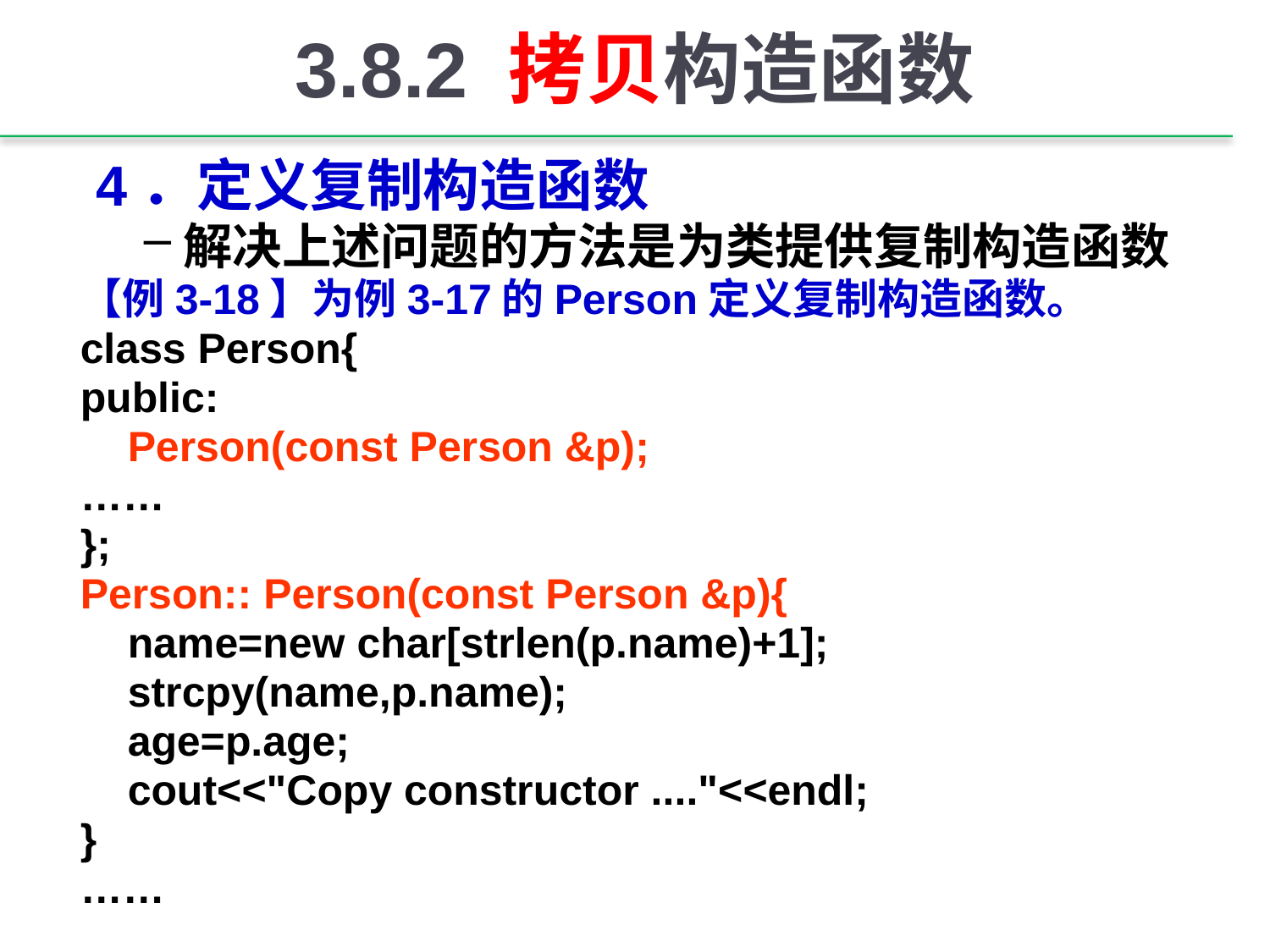

# 3.8.2 拷贝构造函数
 4．定义复制构造函数
解决上述问题的方法是为类提供复制构造函数
【例3-18】为例3-17的Person定义复制构造函数。
class Person{
public:
    Person(const Person &p);
……
};
Person:: Person(const Person &p){
    name=new char[strlen(p.name)+1];
    strcpy(name,p.name);
    age=p.age;
    cout<<"Copy constructor ...."<<endl;
}
……